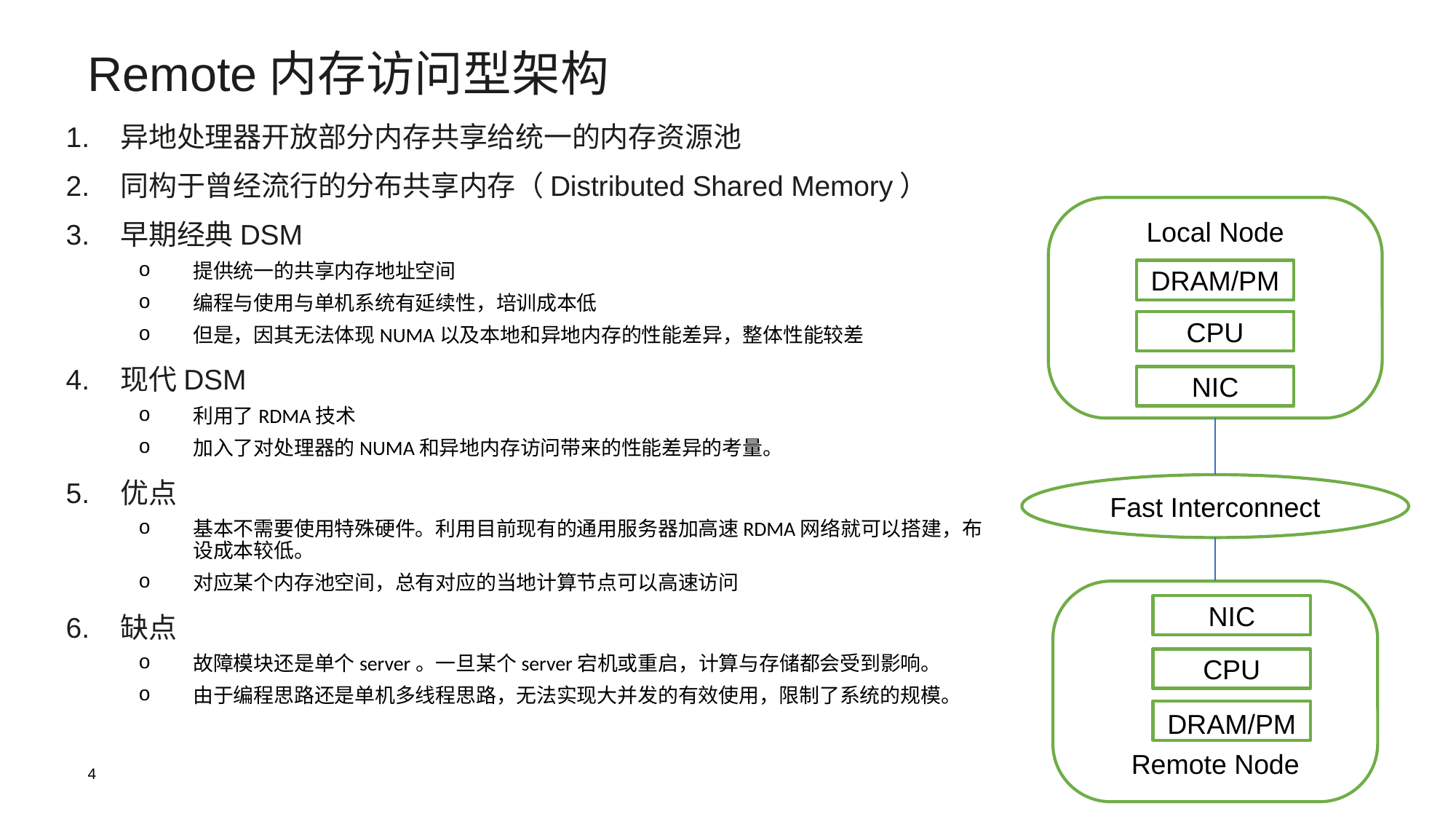

Remote内存访问型架构
异地处理器开放部分内存共享给统一的内存资源池
同构于曾经流行的分布共享内存（Distributed Shared Memory）
早期经典DSM
提供统一的共享内存地址空间
编程与使用与单机系统有延续性，培训成本低
但是，因其无法体现NUMA以及本地和异地内存的性能差异，整体性能较差
现代DSM
利用了RDMA技术
加入了对处理器的NUMA和异地内存访问带来的性能差异的考量。
优点
基本不需要使用特殊硬件。利用目前现有的通用服务器加高速RDMA网络就可以搭建，布设成本较低。
对应某个内存池空间，总有对应的当地计算节点可以高速访问
缺点
故障模块还是单个server。一旦某个server宕机或重启，计算与存储都会受到影响。
由于编程思路还是单机多线程思路，无法实现大并发的有效使用，限制了系统的规模。

Local Node
DRAM/PM
CPU
NIC
Fast Interconnect
Remote Node
NIC
CPU
DRAM/PM
4